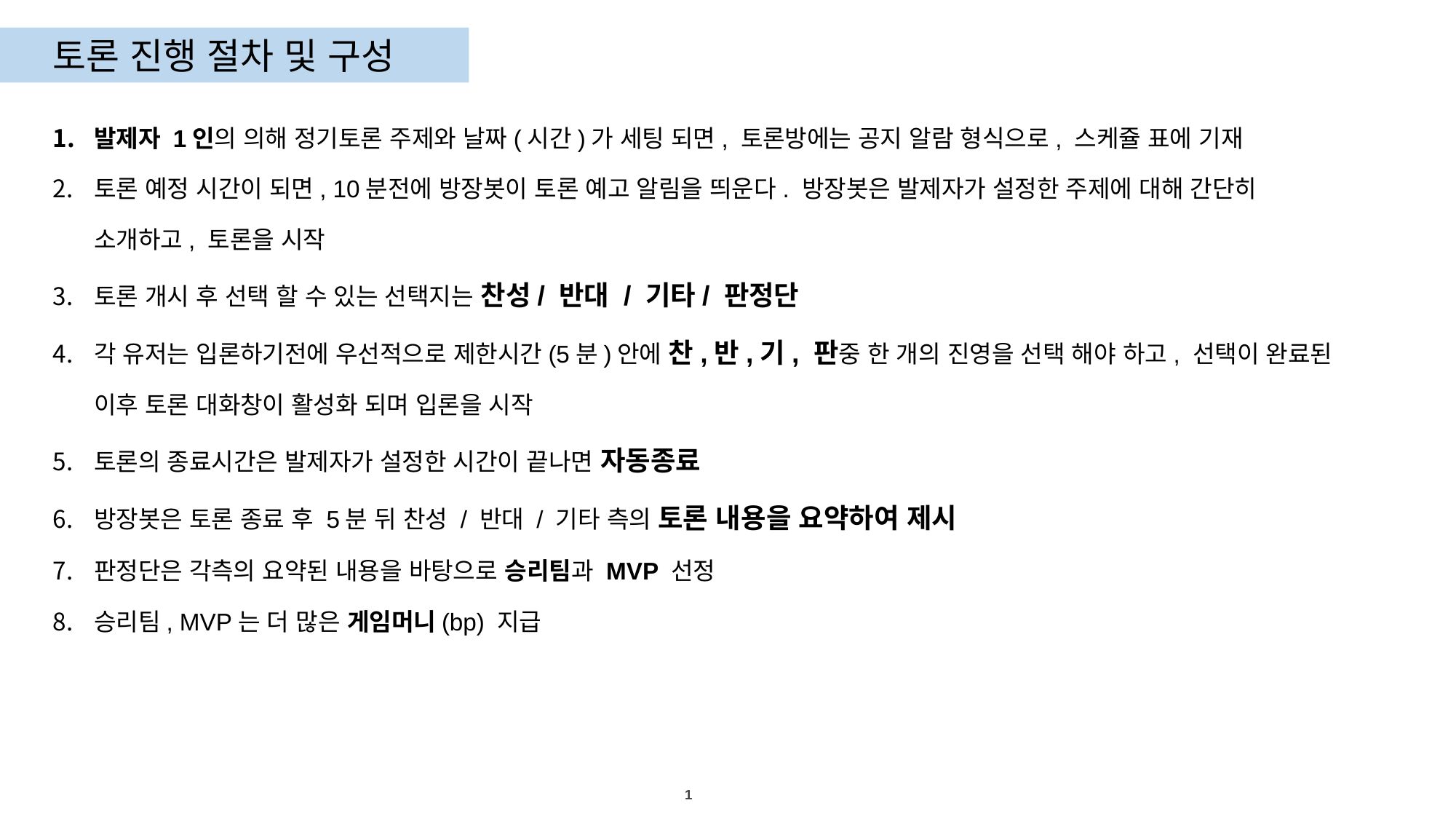

토론 진행 절차 및 구성
발제자 1인의 의해 정기토론 주제와 날짜(시간)가 세팅 되면, 토론방에는 공지 알람 형식으로, 스케쥴 표에 기재
토론 예정 시간이 되면, 10분전에 방장봇이 토론 예고 알림을 띄운다. 방장봇은 발제자가 설정한 주제에 대해 간단히 소개하고, 토론을 시작
토론 개시 후 선택 할 수 있는 선택지는 찬성/ 반대 / 기타/ 판정단
각 유저는 입론하기전에 우선적으로 제한시간(5분)안에 찬,반,기, 판중 한 개의 진영을 선택 해야 하고, 선택이 완료된 이후 토론 대화창이 활성화 되며 입론을 시작
토론의 종료시간은 발제자가 설정한 시간이 끝나면 자동종료
방장봇은 토론 종료 후 5분 뒤 찬성 / 반대 / 기타 측의 토론 내용을 요약하여 제시
판정단은 각측의 요약된 내용을 바탕으로 승리팀과 MVP 선정
승리팀, MVP는 더 많은 게임머니(bp) 지급
1